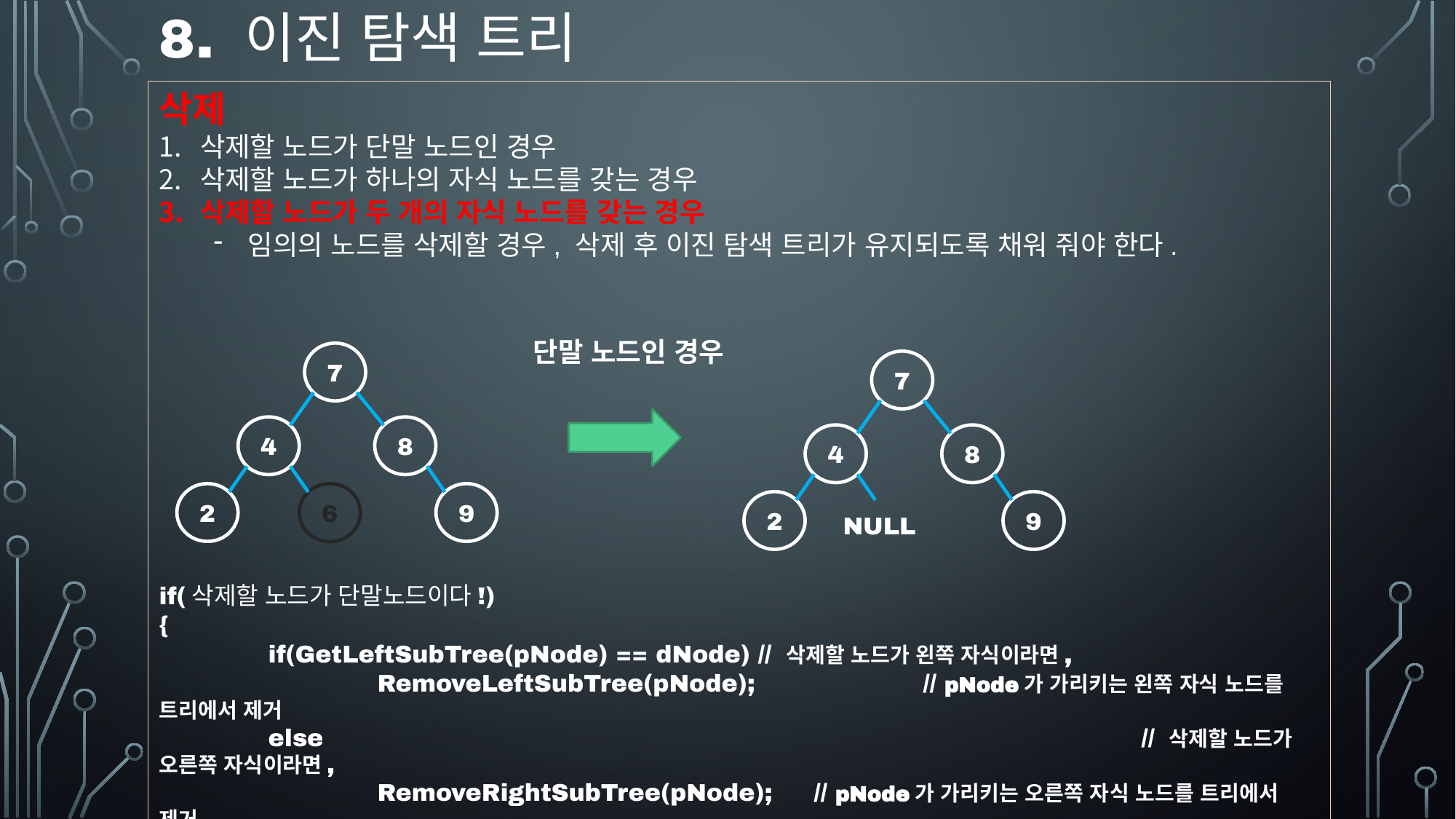

8. 이진 탐색 트리
삭제
삭제할 노드가 단말 노드인 경우
삭제할 노드가 하나의 자식 노드를 갖는 경우
삭제할 노드가 두 개의 자식 노드를 갖는 경우
임의의 노드를 삭제할 경우, 삭제 후 이진 탐색 트리가 유지되도록 채워 줘야 한다.

if(삭제할 노드가 단말노드이다!)
{
	if(GetLeftSubTree(pNode) == dNode) // 삭제할 노드가 왼쪽 자식이라면,
		RemoveLeftSubTree(pNode);		// pNode가 가리키는 왼쪽 자식 노드를 트리에서 제거
	else								// 삭제할 노드가 오른쪽 자식이라면,
		RemoveRightSubTree(pNode);	// pNode가 가리키는 오른쪽 자식 노드를 트리에서 제거
}
단말 노드인 경우
7
7

8
4
8
4
9
2
6
9
2
NULL